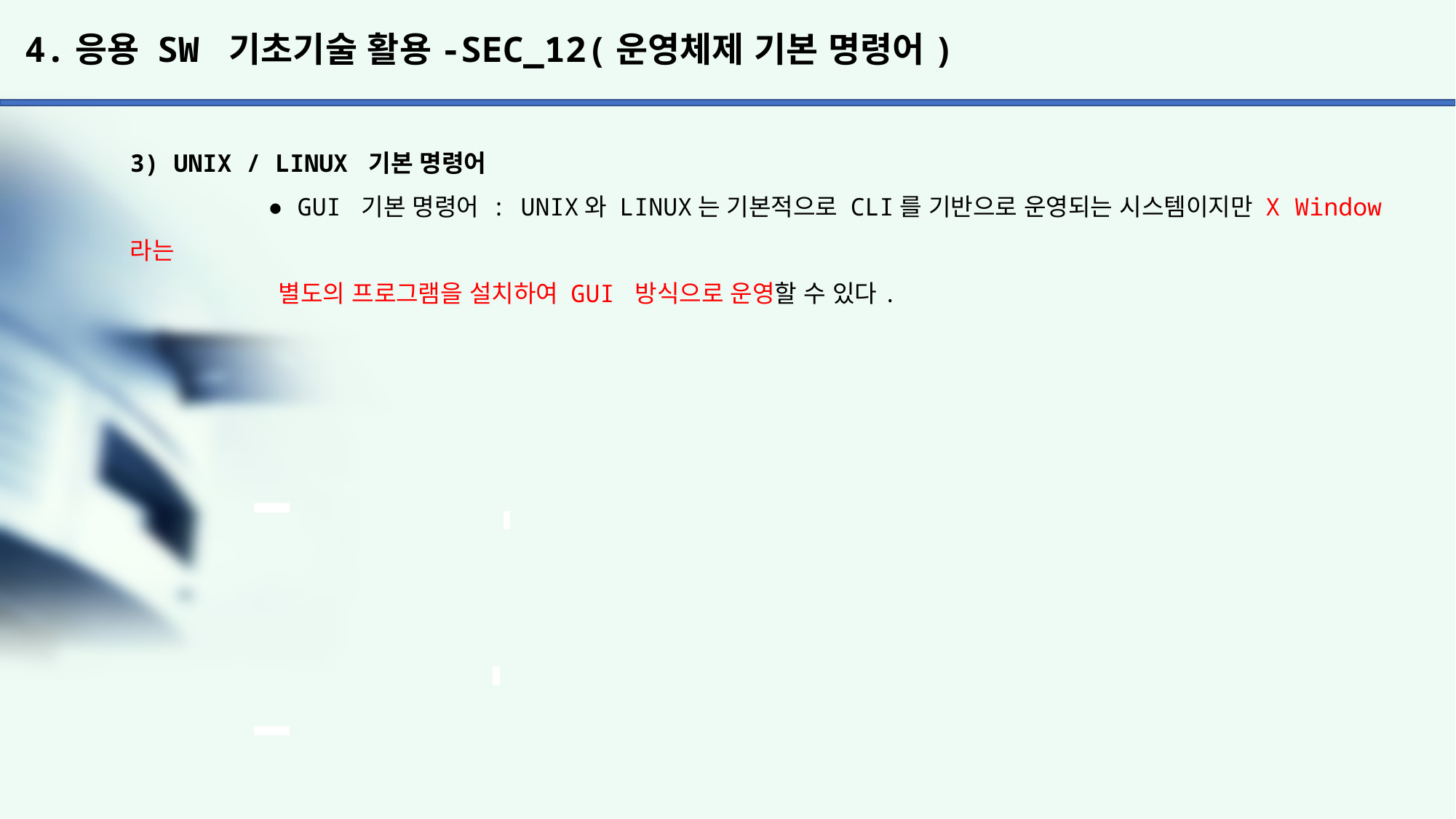

# 4.응용 SW 기초기술 활용-SEC_12(운영체제 기본 명령어)
3) UNIX / LINUX 기본 명령어
	  ● GUI 기본 명령어 : UNIX와 LINUX는 기본적으로 CLI를 기반으로 운영되는 시스템이지만 X Window라는
	     별도의 프로그램을 설치하여 GUI 방식으로 운영할 수 있다.